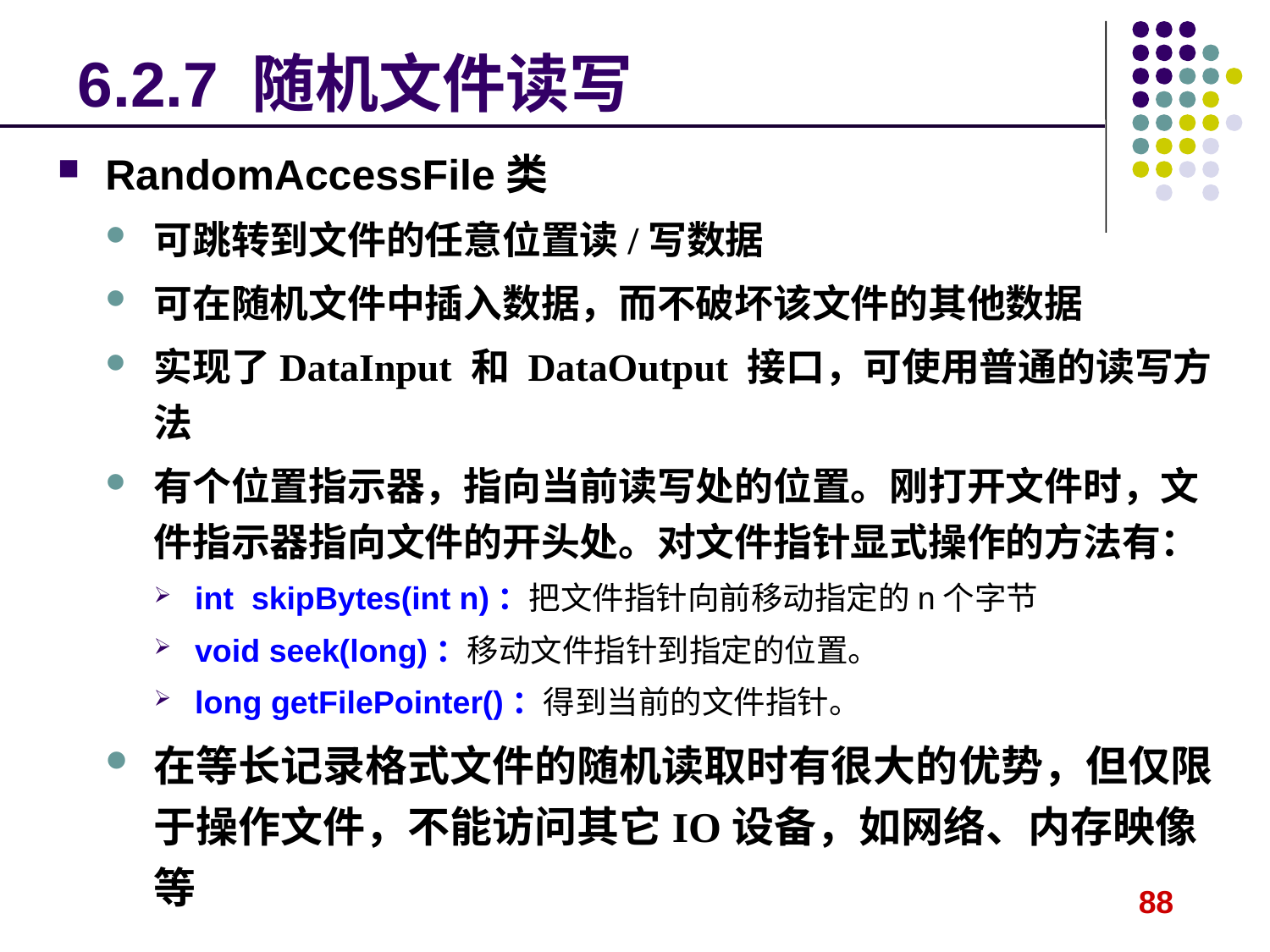

# 6.2.7 随机文件读写
RandomAccessFile类
可跳转到文件的任意位置读/写数据
可在随机文件中插入数据，而不破坏该文件的其他数据
实现了DataInput 和 DataOutput 接口，可使用普通的读写方法
有个位置指示器，指向当前读写处的位置。刚打开文件时，文件指示器指向文件的开头处。对文件指针显式操作的方法有：
int  skipBytes(int n)：把文件指针向前移动指定的n个字节
void seek(long)：移动文件指针到指定的位置。
long getFilePointer()：得到当前的文件指针。
在等长记录格式文件的随机读取时有很大的优势，但仅限于操作文件，不能访问其它IO设备，如网络、内存映像等